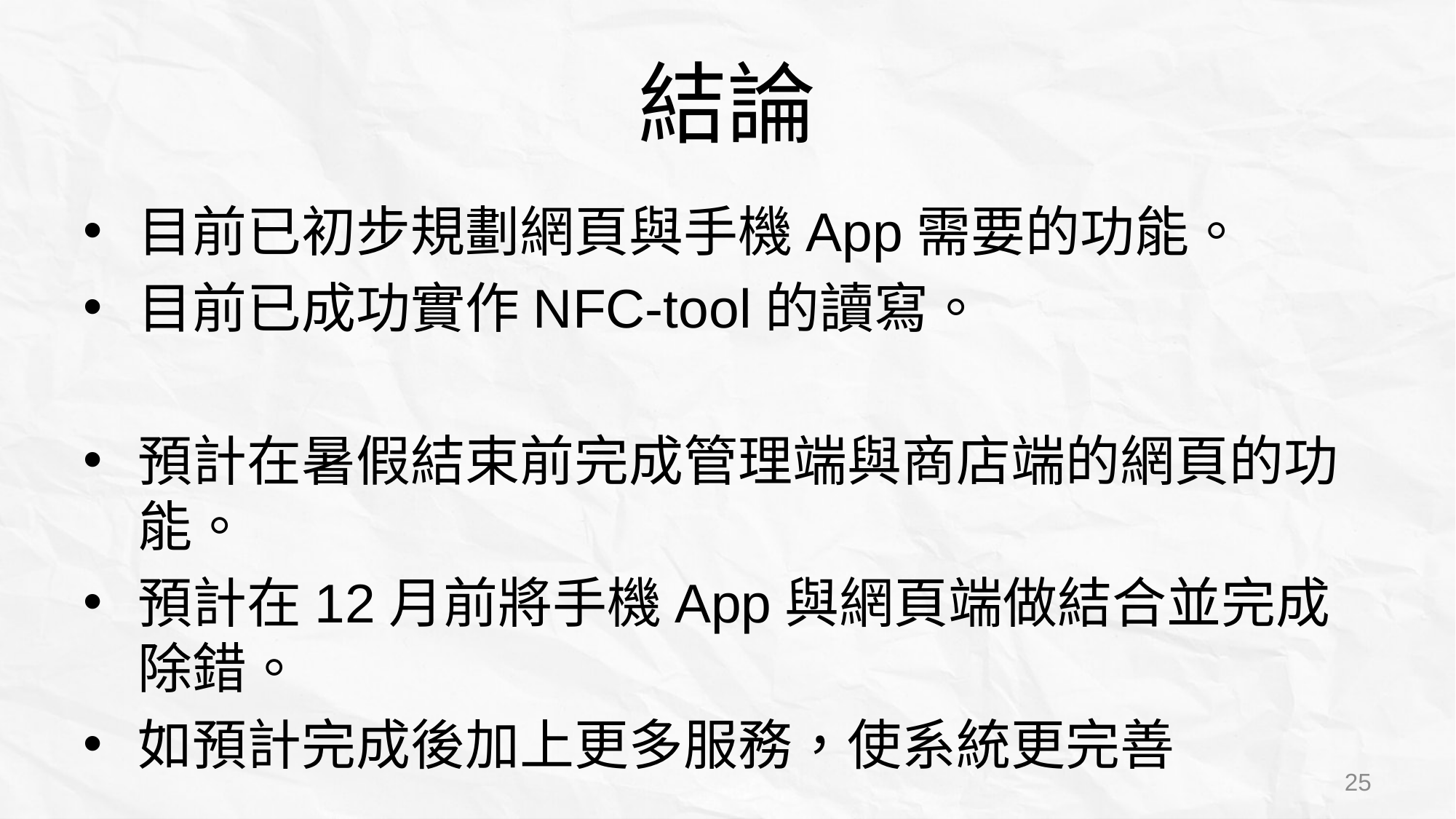

# 結論
目前已初步規劃網頁與手機App需要的功能。
目前已成功實作NFC-tool的讀寫。

預計在暑假結束前完成管理端與商店端的網頁的功能。
預計在12月前將手機App與網頁端做結合並完成除錯。
如預計完成後加上更多服務，使系統更完善

25